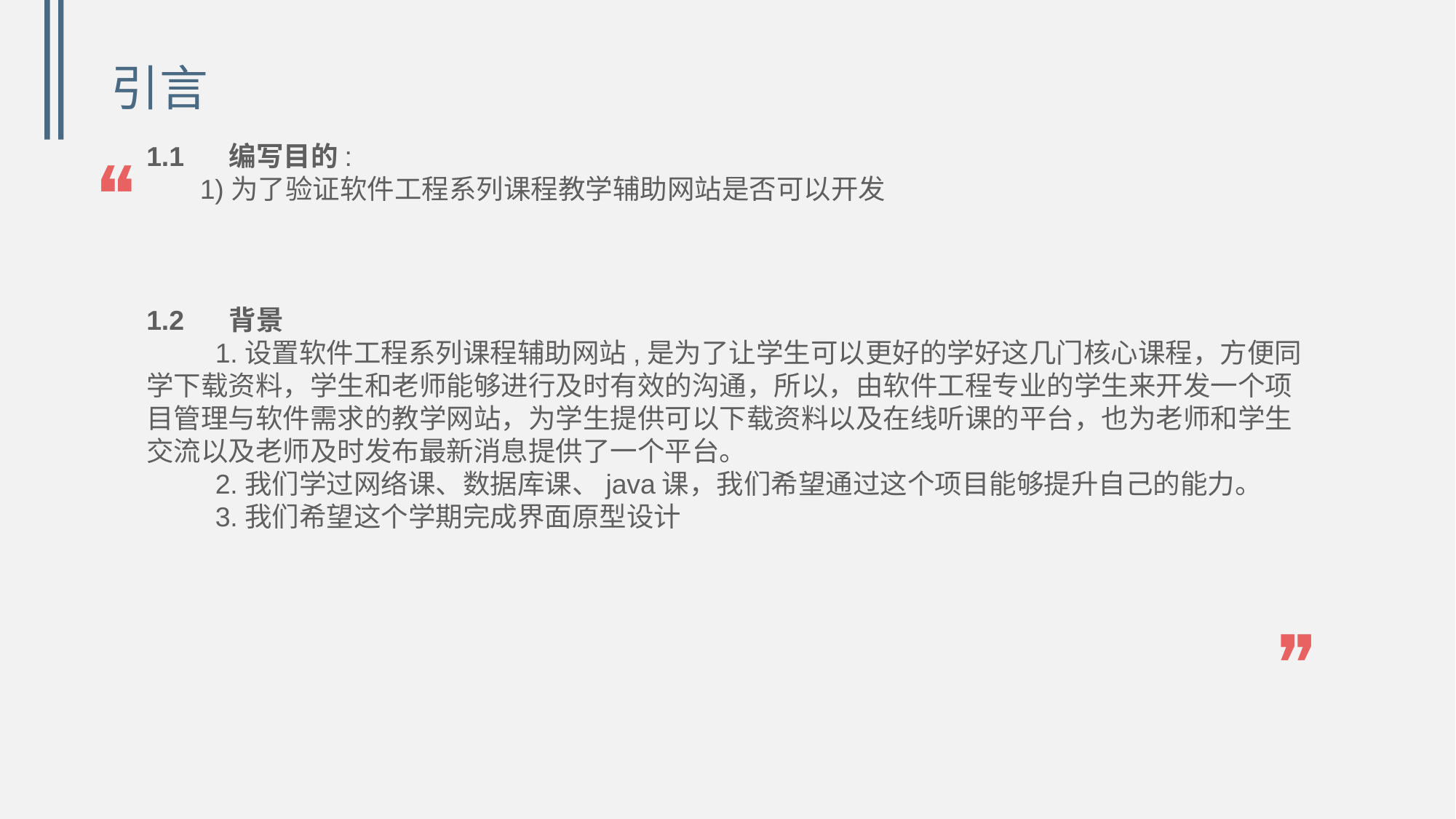

# 引言
1.1     编写目的:
       1)为了验证软件工程系列课程教学辅助网站是否可以开发

1.2     背景
         1.设置软件工程系列课程辅助网站,是为了让学生可以更好的学好这几门核心课程，方便同学下载资料，学生和老师能够进行及时有效的沟通，所以，由软件工程专业的学生来开发一个项目管理与软件需求的教学网站，为学生提供可以下载资料以及在线听课的平台，也为老师和学生交流以及老师及时发布最新消息提供了一个平台。
         2.我们学过网络课、数据库课、java课，我们希望通过这个项目能够提升自己的能力。
         3.我们希望这个学期完成界面原型设计

“
”